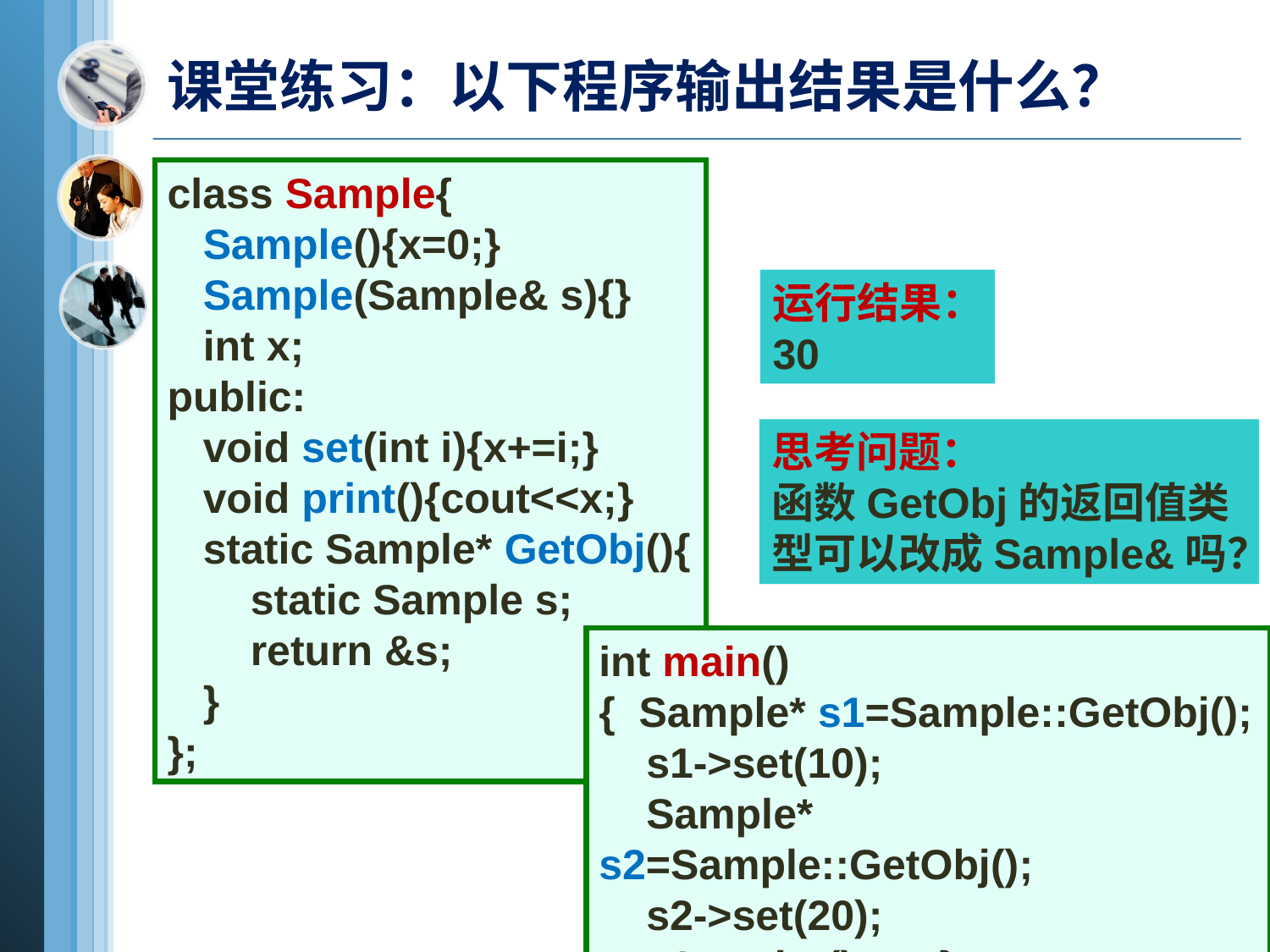

# 课堂练习：以下程序输出结果是什么？
class Sample{
   Sample(){x=0;}
   Sample(Sample& s){}
   int x;
public:
   void set(int i){x+=i;}
   void print(){cout<<x;}
   static Sample* GetObj(){
       static Sample s;
       return &s;
   }
};
运行结果：30
思考问题：
函数GetObj的返回值类型可以改成Sample&吗？
int main()
{  Sample* s1=Sample::GetObj();
    s1->set(10);
    Sample* s2=Sample::GetObj();
    s2->set(20);
    s1->print();      }